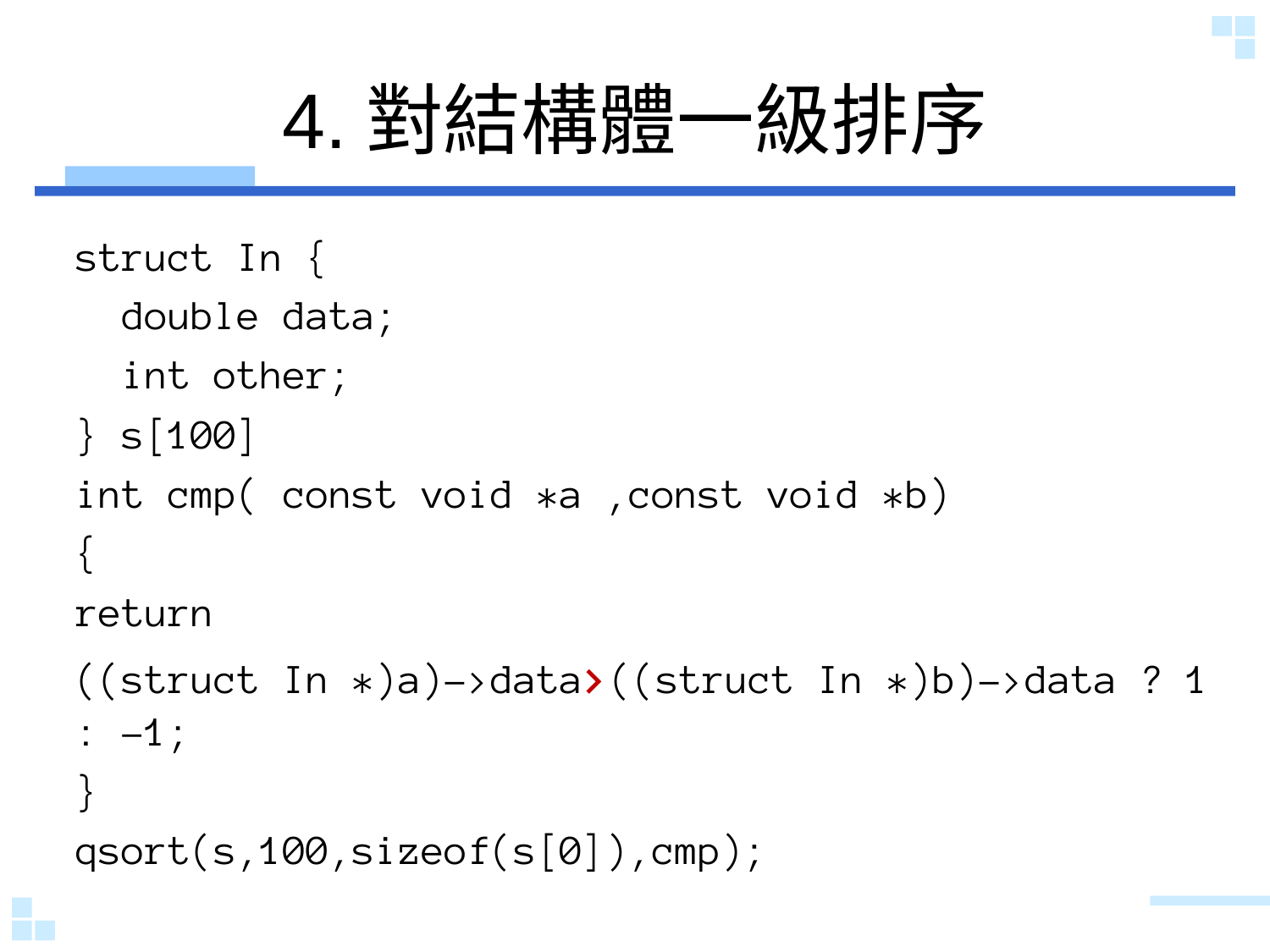

# 4.對結構體一級排序
struct In {
  double data;
  int other;
} s[100]
int cmp( const void *a ,const void *b)
{
return
((struct In *)a)->data>((struct In *)b)->data ? 1 : -1;
}
qsort(s,100,sizeof(s[0]),cmp);